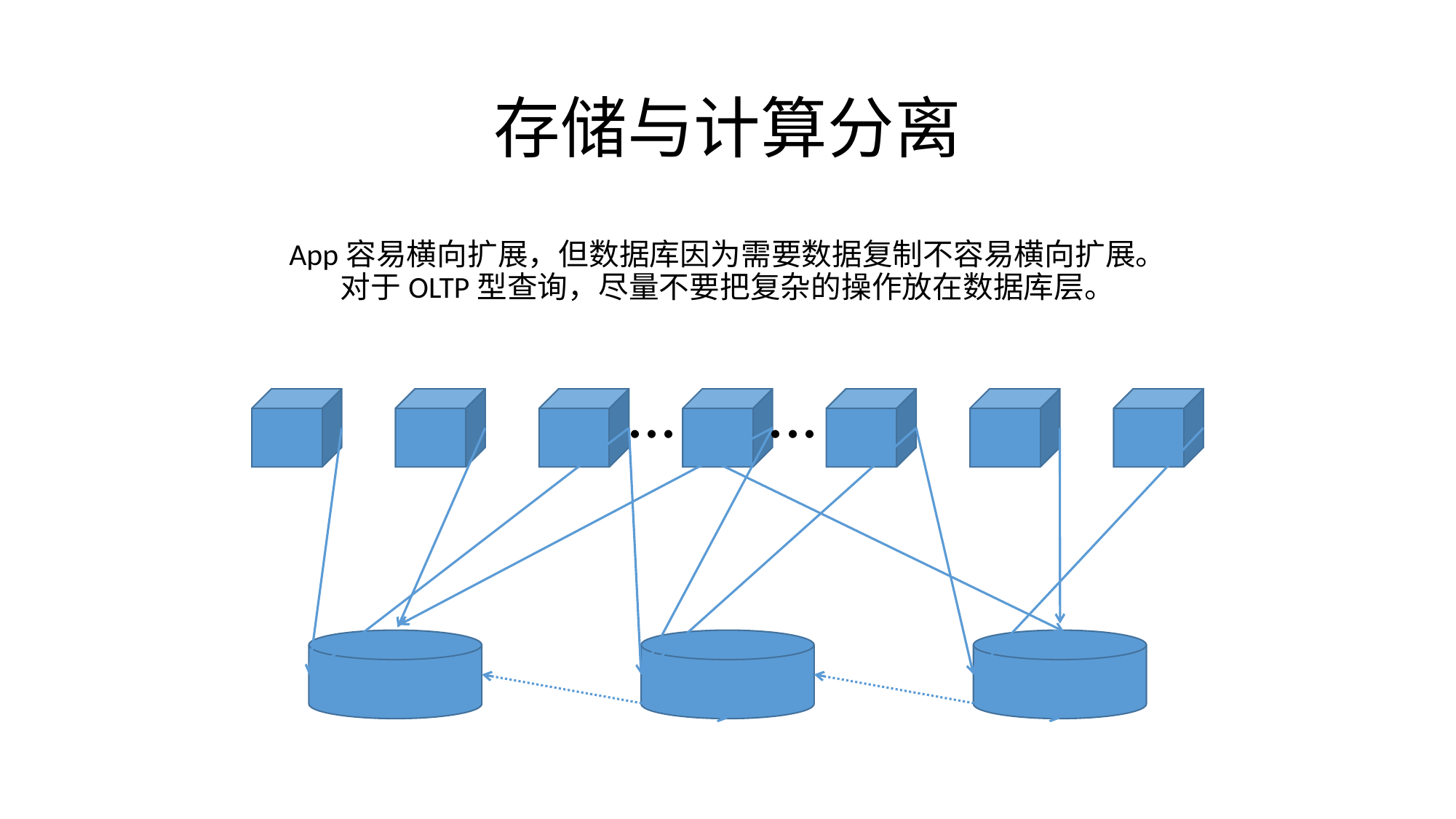

# 存储与计算分离 App容易横向扩展，但数据库因为需要数据复制不容易横向扩展。 对于OLTP型查询，尽量不要把复杂的操作放在数据库层。
...      ...